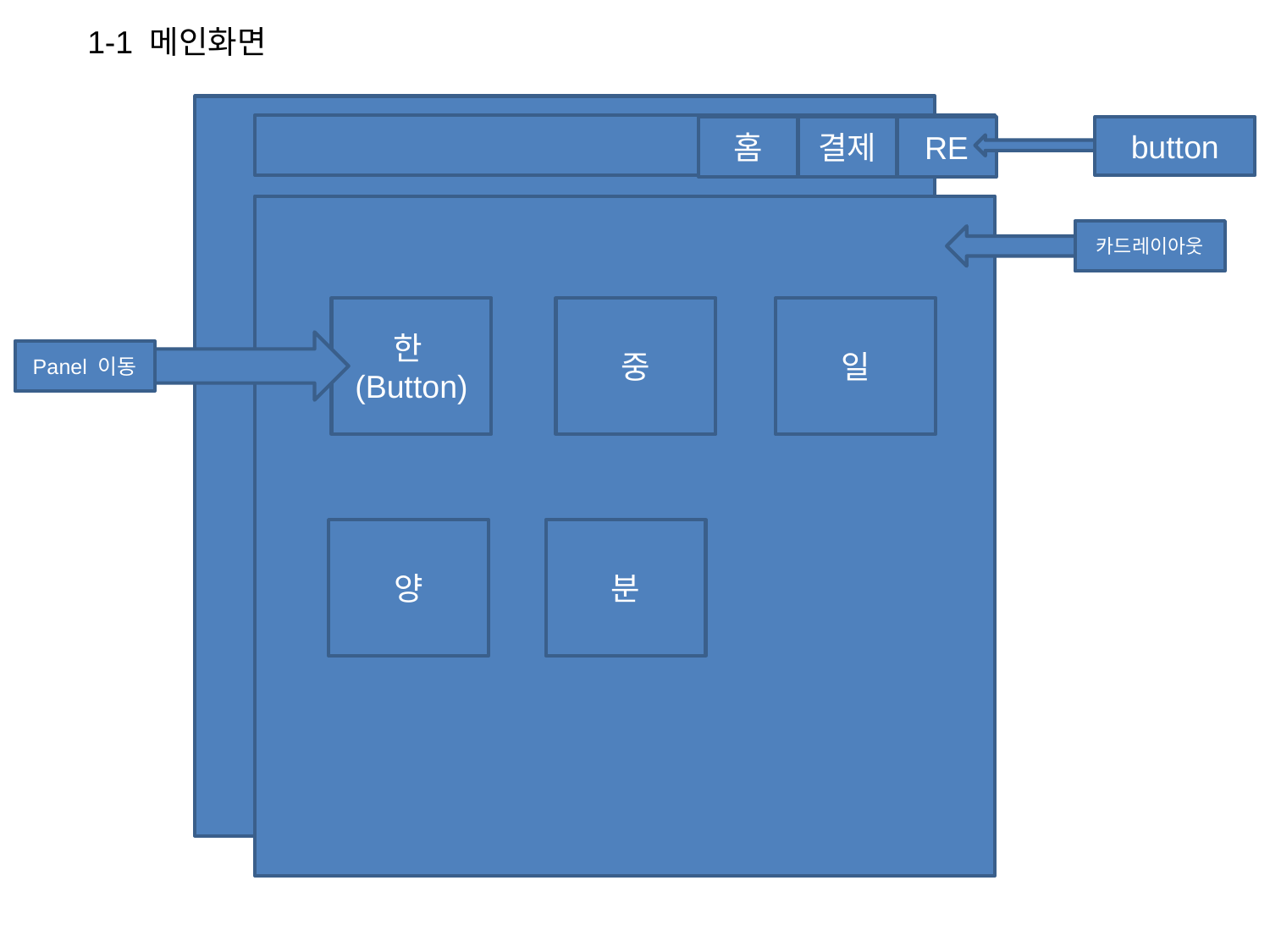

1-1 메인화면

홈
결제
RE
button

카드레이아웃

한(Button)
중
일

Panel 이동
양
분